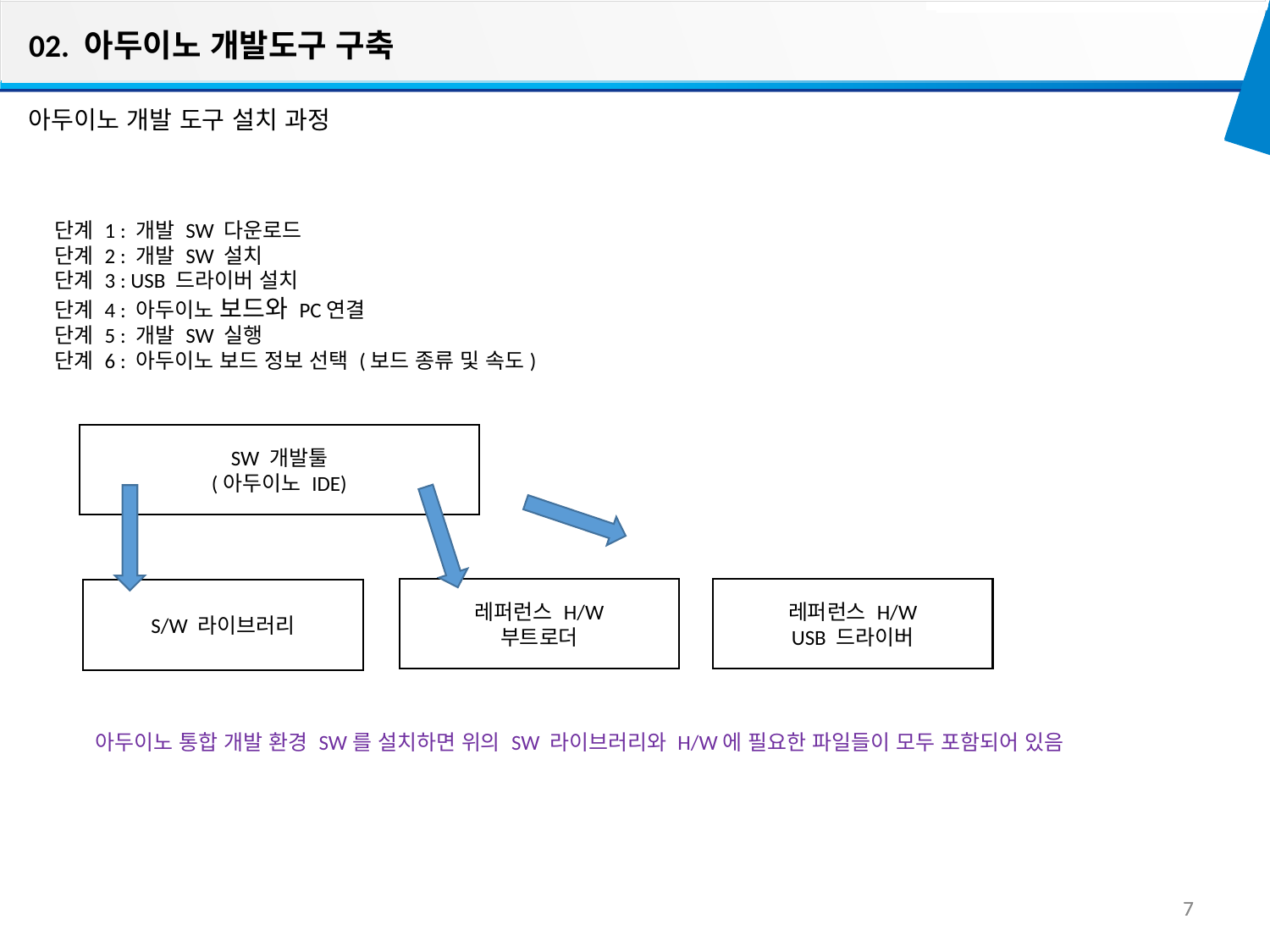

02. 아두이노 개발도구 구축

아두이노 개발 도구 설치 과정
단계 1 : 개발 SW 다운로드
단계 2 : 개발 SW 설치
단계 3 : USB 드라이버 설치
단계 4 : 아두이노 보드와 PC연결
단계 5 : 개발 SW 실행
단계 6 : 아두이노 보드 정보 선택 (보드 종류 및 속도)
SW 개발툴
(아두이노 IDE)

레퍼런스 H/W
부트로더
레퍼런스 H/W
USB 드라이버
S/W 라이브러리
아두이노 통합 개발 환경 SW를 설치하면 위의 SW 라이브러리와 H/W에 필요한 파일들이 모두 포함되어 있음
7
7